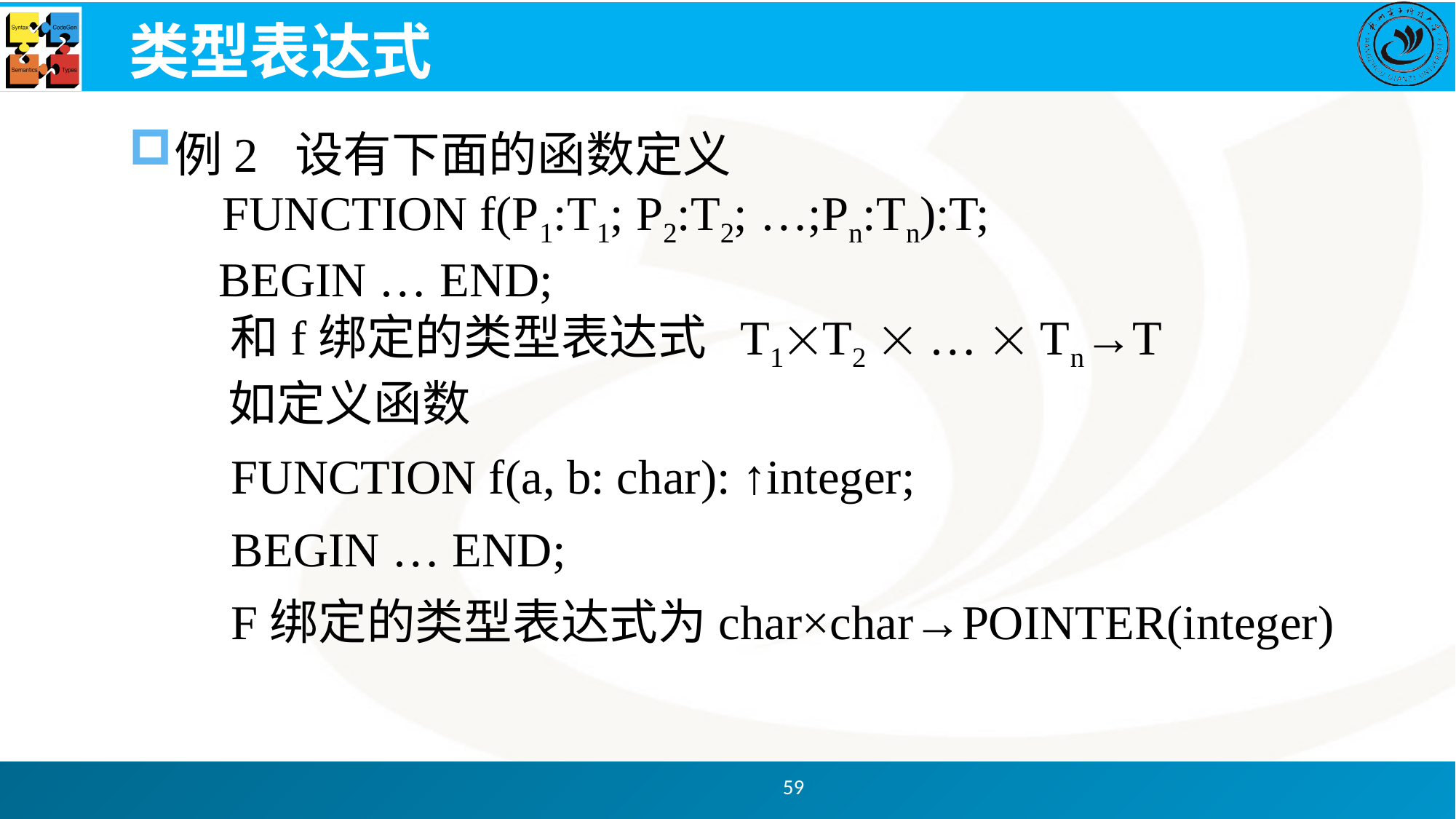

# 类型表达式
例2  设有下面的函数定义
    FUNCTION f(P1:T1; P2:T2; …;Pn:Tn):T;
    BEGIN … END;
    和f绑定的类型表达式  T1×T2 × … × Tn→T
        如定义函数
FUNCTION f(a, b: char): ↑integer;
BEGIN … END;
F绑定的类型表达式为char×char→POINTER(integer)

59